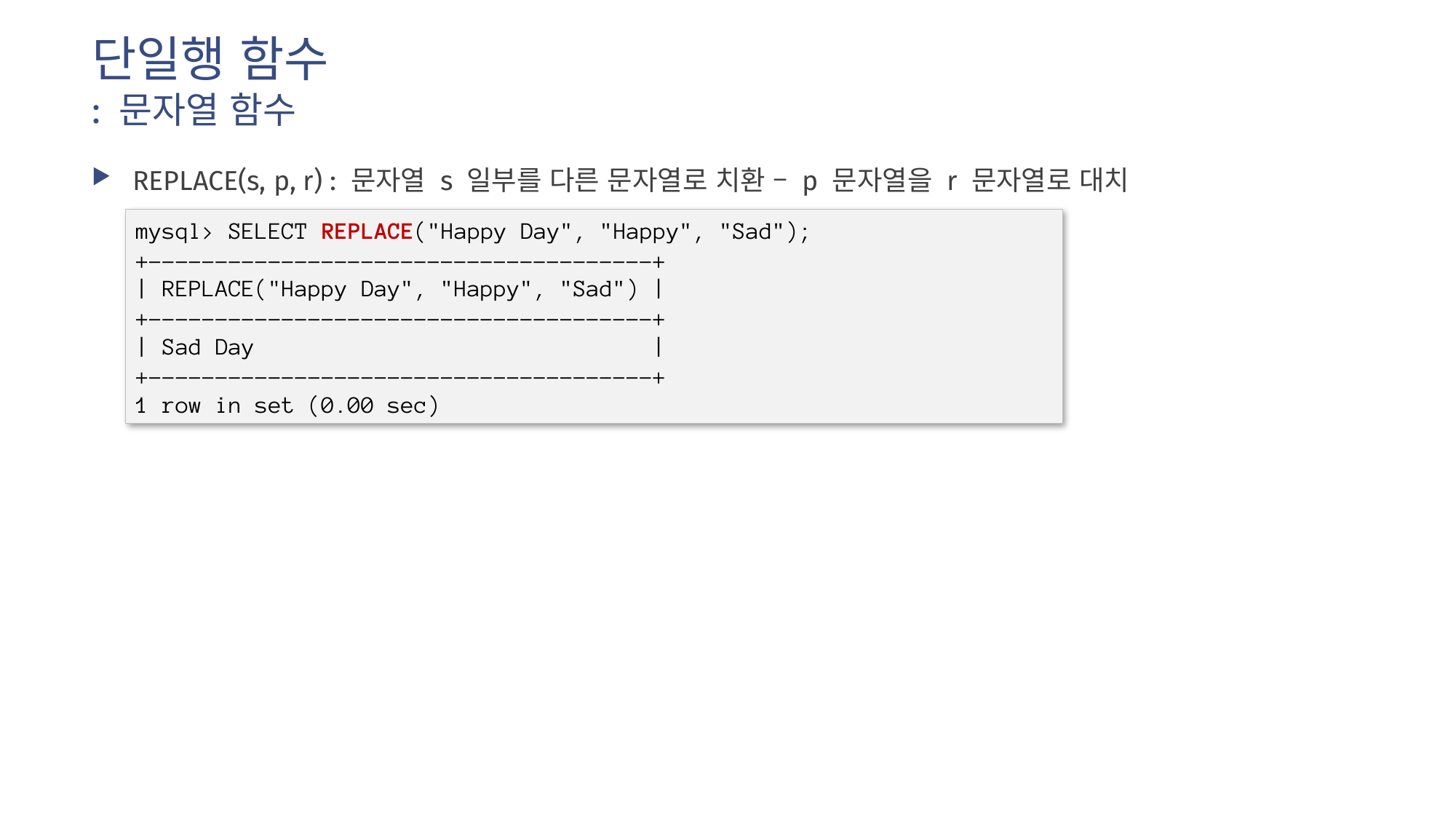

# 단일행 함수 : 문자열 함수
REPLACE(s, p, r) : 문자열 s 일부를 다른 문자열로 치환 – p 문자열을 r 문자열로 대치

mysql> SELECT REPLACE("Happy Day", "Happy", "Sad");
+--------------------------------------+
| REPLACE("Happy Day", "Happy", "Sad") |
+--------------------------------------+
| Sad Day                              |
+--------------------------------------+
1 row in set (0.00 sec)